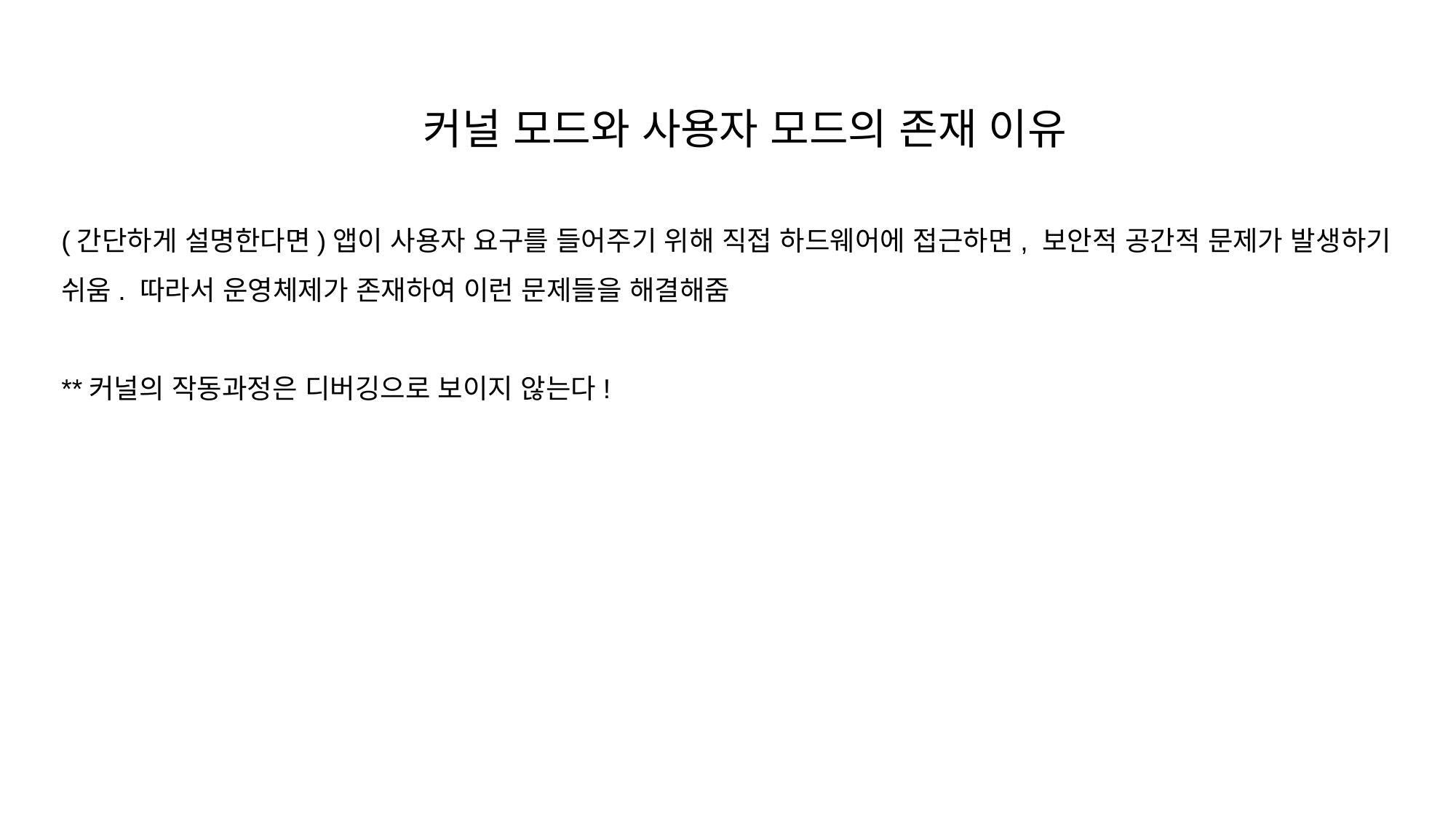

# 커널 모드와 사용자 모드의 존재 이유
(간단하게 설명한다면)앱이 사용자 요구를 들어주기 위해 직접 하드웨어에 접근하면, 보안적 공간적 문제가 발생하기 쉬움. 따라서 운영체제가 존재하여 이런 문제들을 해결해줌

**커널의 작동과정은 디버깅으로 보이지 않는다!